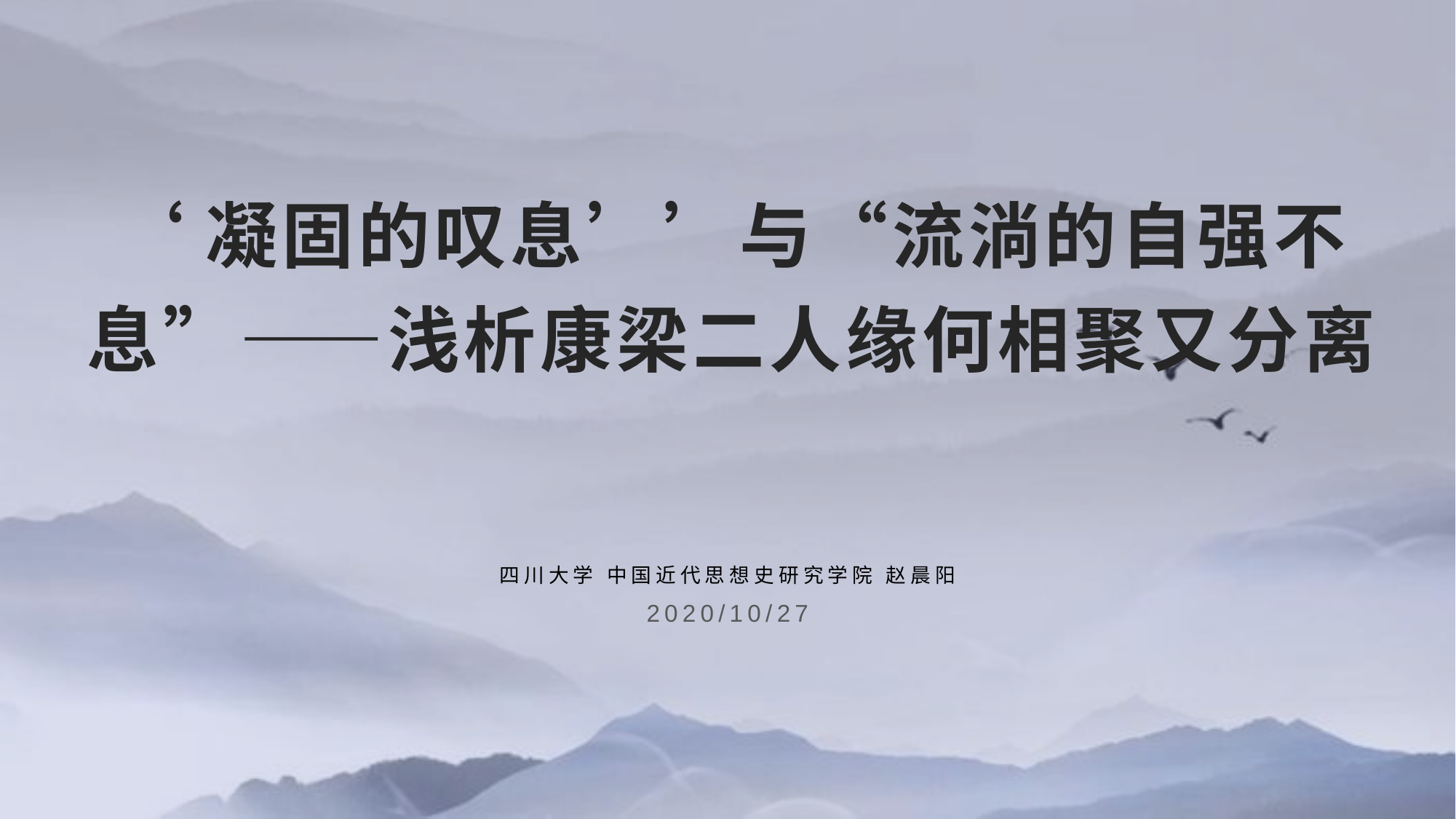

# ‘凝固的叹息’’与“流淌的自强不息”——浅析康梁二人缘何相聚又分离
四川大学 中国近代思想史研究学院 赵晨阳
2020/10/27